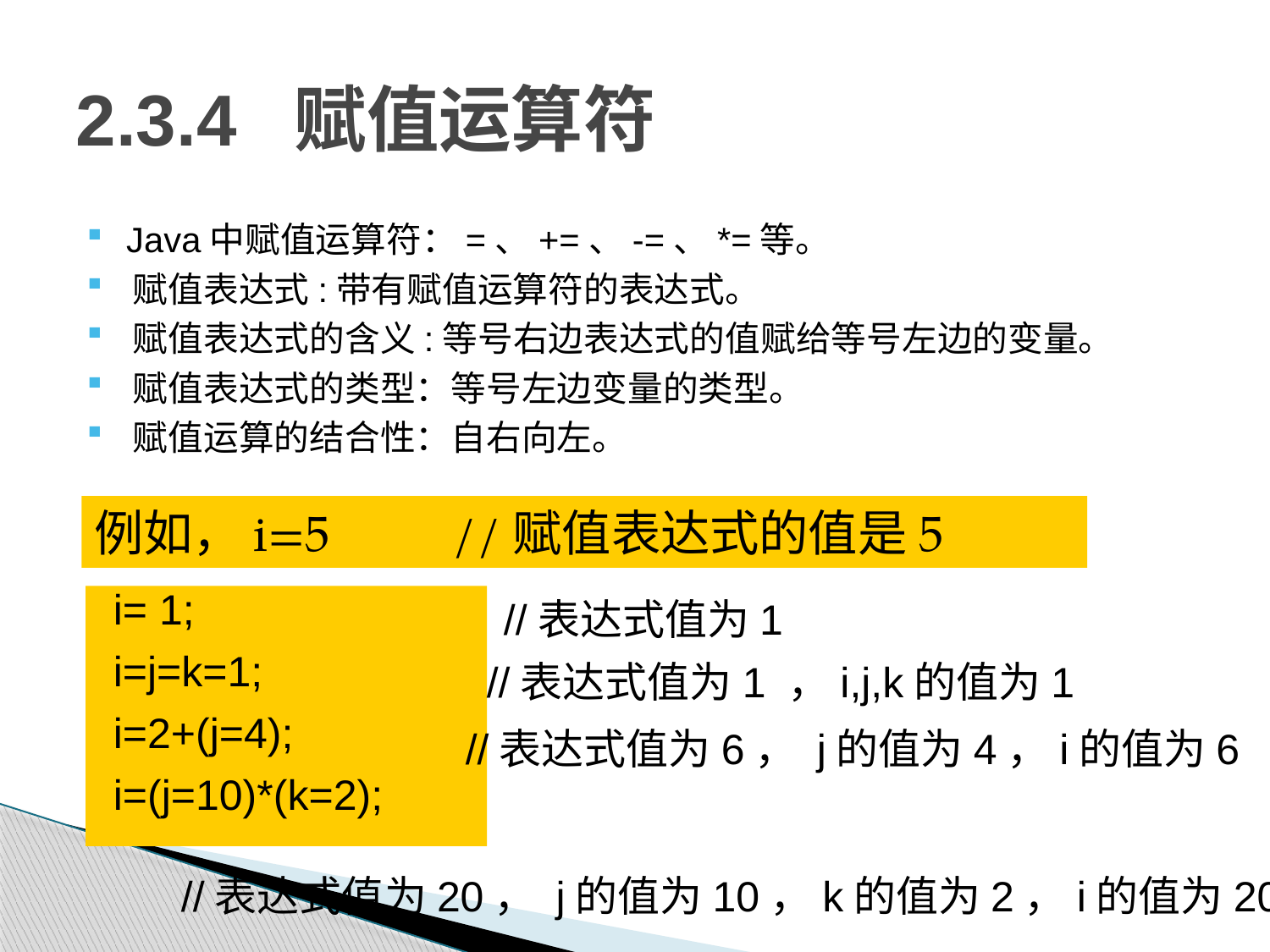

# 2.3.4  赋值运算符
 Java中赋值运算符：=、+=、-=、*=等。
 赋值表达式:带有赋值运算符的表达式。
 赋值表达式的含义:等号右边表达式的值赋给等号左边的变量。
 赋值表达式的类型：等号左边变量的类型。
 赋值运算的结合性：自右向左。
例如，i=5          //赋值表达式的值是5
i= 1;
i=j=k=1;
i=2+(j=4);
i=(j=10)*(k=2);
//表达式值为1
//表达式值为1 ，i,j,k的值为1
//表达式值为6， j的值为4，i的值为6
//表达式值为20， j的值为10，k的值为2，i的值为20